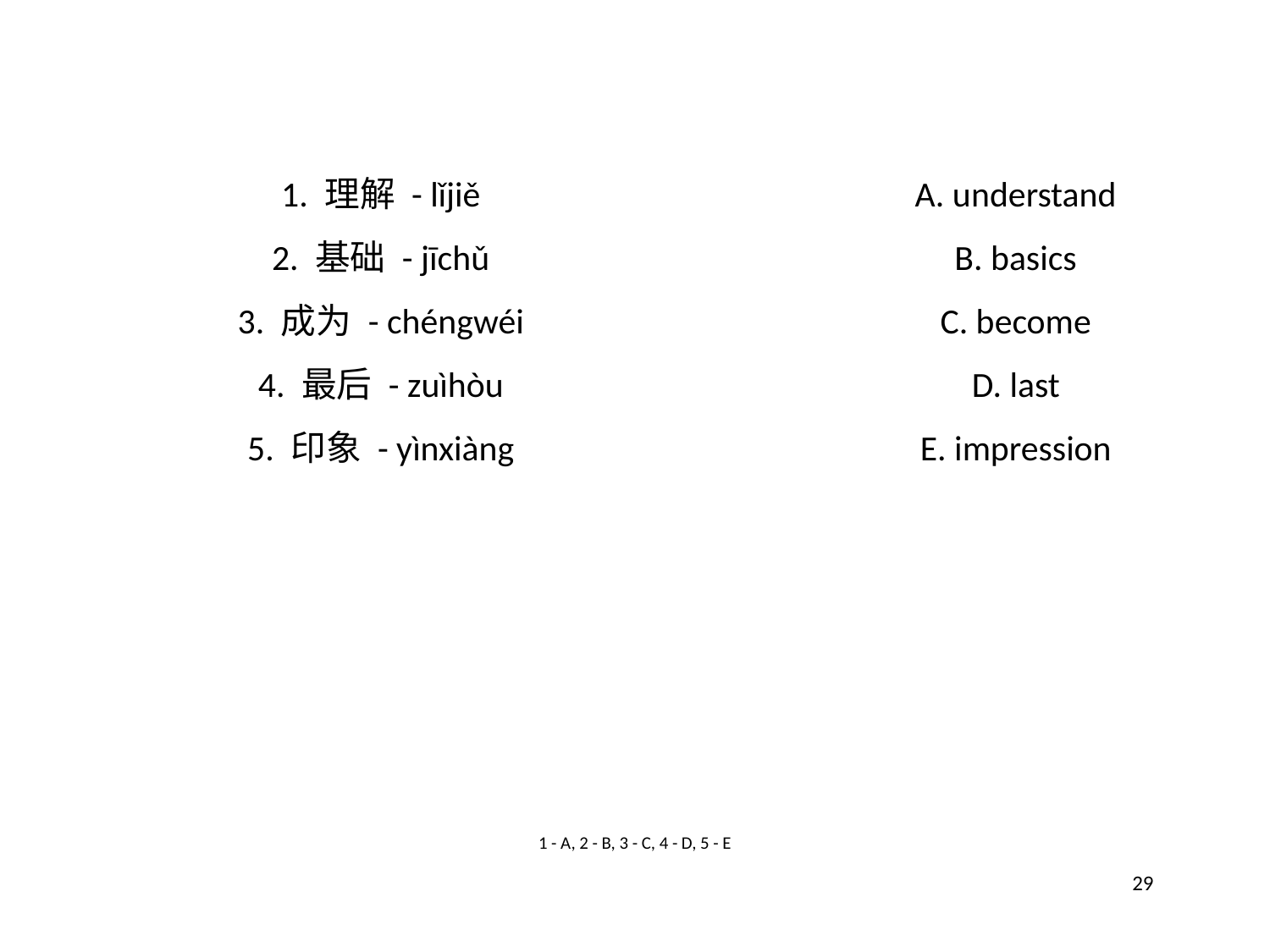

1. 理解 - lǐjiě

A. understand

2. 基础 - jīchǔ

B. basics

3. 成为 - chéngwéi

C. become

4. 最后 - zuìhòu

D. last

5. 印象 - yìnxiàng

E. impression
1 - A, 2 - B, 3 - C, 4 - D, 5 - E

29